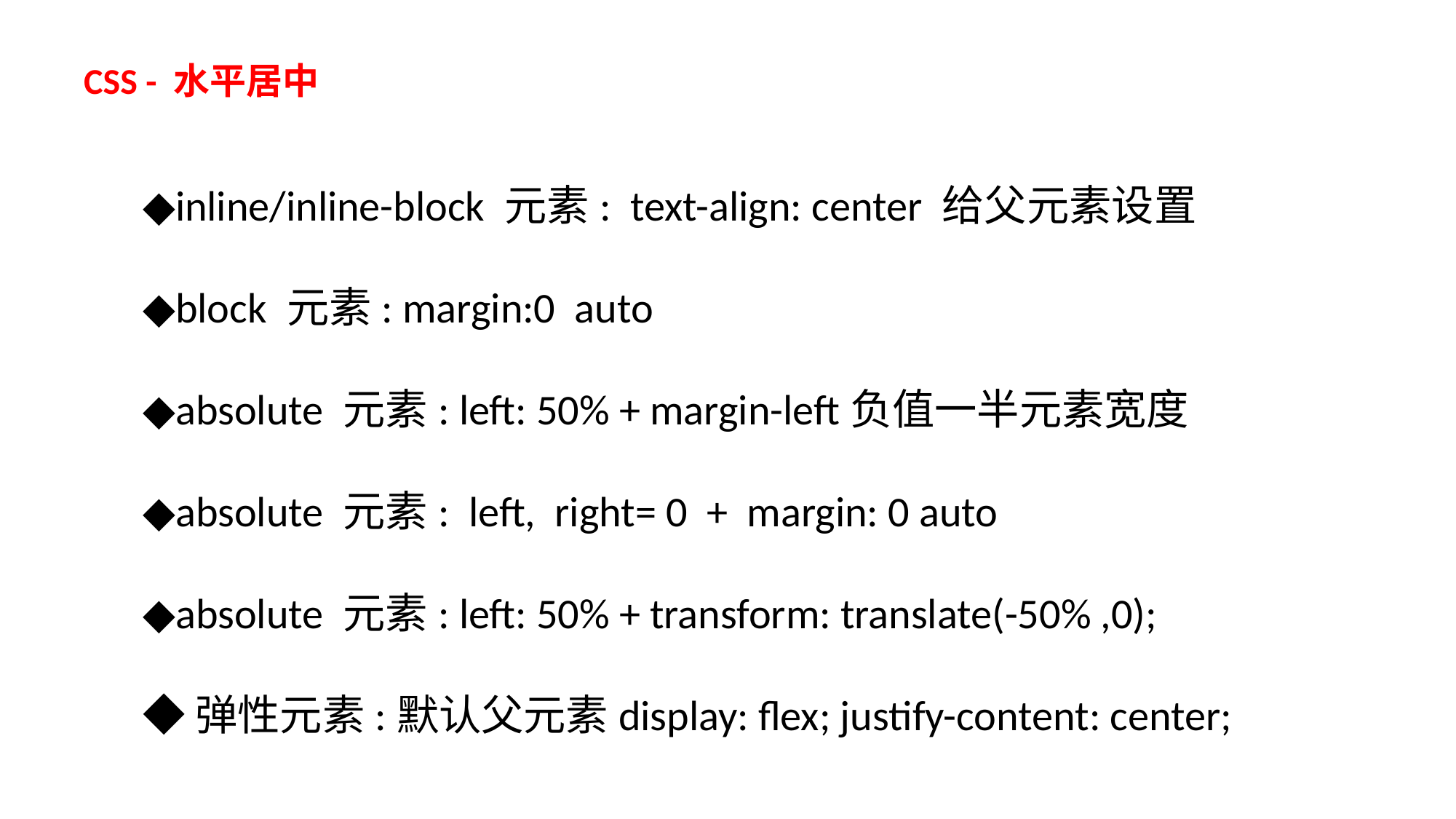

CSS - 水平居中

◆inline/inline-block 元素:  text-align: center 给父元素设置

◆block 元素: margin:0  auto

◆absolute 元素: left: 50% + margin-left负值一半元素宽度

◆absolute 元素:  left,  right= 0  +  margin: 0 auto

◆absolute 元素: left: 50% + transform: translate(-50% ,0);

◆弹性元素:默认父元素display: flex; justify-content: center;